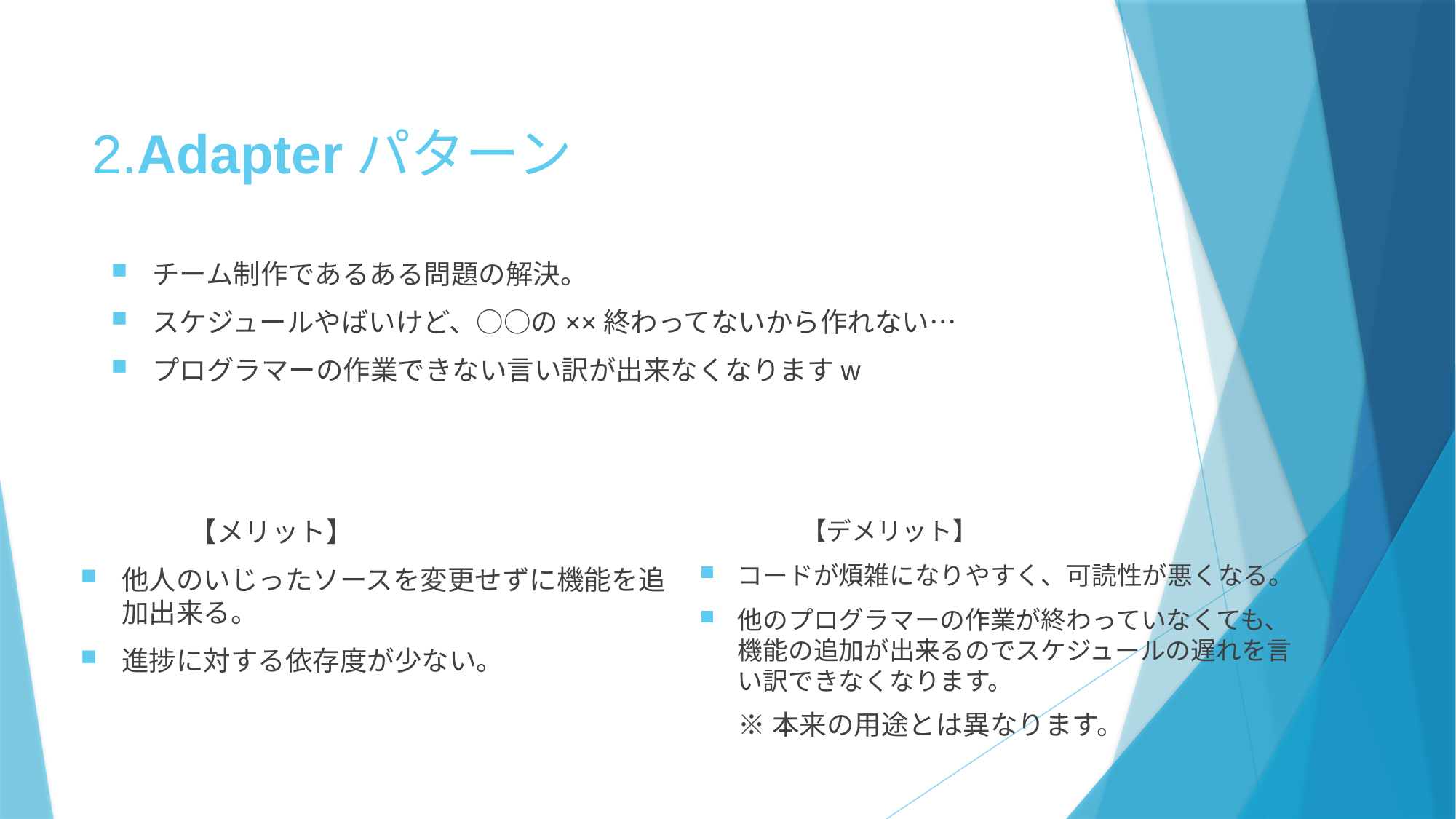

# 2.Adapterパターン
チーム制作であるある問題の解決。
スケジュールやばいけど、○○の××終わってないから作れない…
プログラマーの作業できない言い訳が出来なくなりますw
	【デメリット】
コードが煩雑になりやすく、可読性が悪くなる。
他のプログラマーの作業が終わっていなくても、機能の追加が出来るのでスケジュールの遅れを言い訳できなくなります。

	【メリット】
他人のいじったソースを変更せずに機能を追加出来る。
進捗に対する依存度が少ない。
※本来の用途とは異なります。